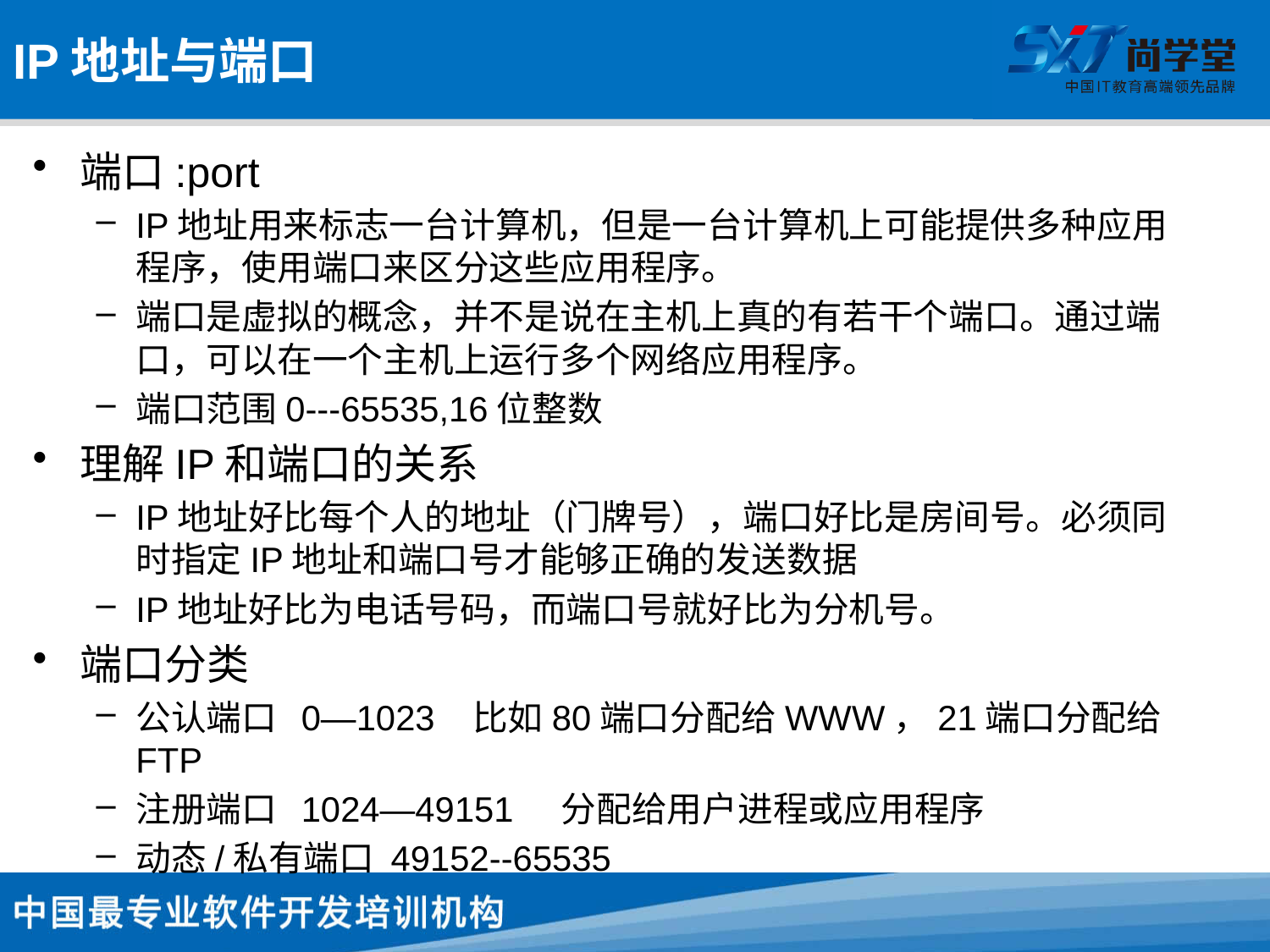

# IP地址与端口
端口:port
IP地址用来标志一台计算机，但是一台计算机上可能提供多种应用程序，使用端口来区分这些应用程序。
端口是虚拟的概念，并不是说在主机上真的有若干个端口。通过端口，可以在一个主机上运行多个网络应用程序。
端口范围0---65535,16位整数
理解IP和端口的关系
IP地址好比每个人的地址（门牌号），端口好比是房间号。必须同时指定IP地址和端口号才能够正确的发送数据
IP地址好比为电话号码，而端口号就好比为分机号。
端口分类
公认端口  0—1023   比如80端口分配给WWW，21端口分配给FTP
注册端口  1024—49151    分配给用户进程或应用程序
动态/私有端口 49152--65535